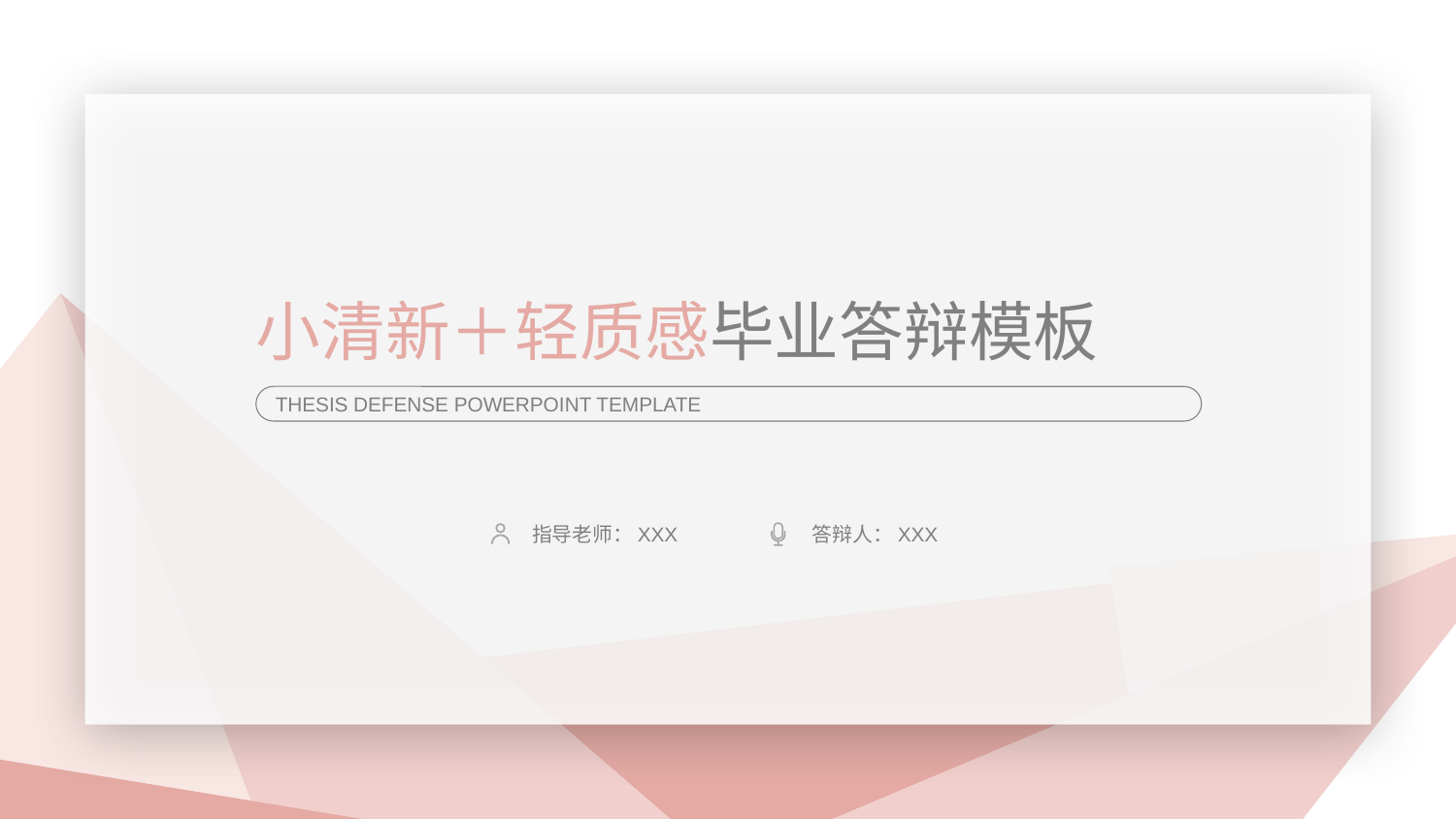

小清新＋轻质感毕业答辩模板

THESIS DEFENSE POWERPOINT TEMPLATE
指导老师：XXX
答辩人：XXX